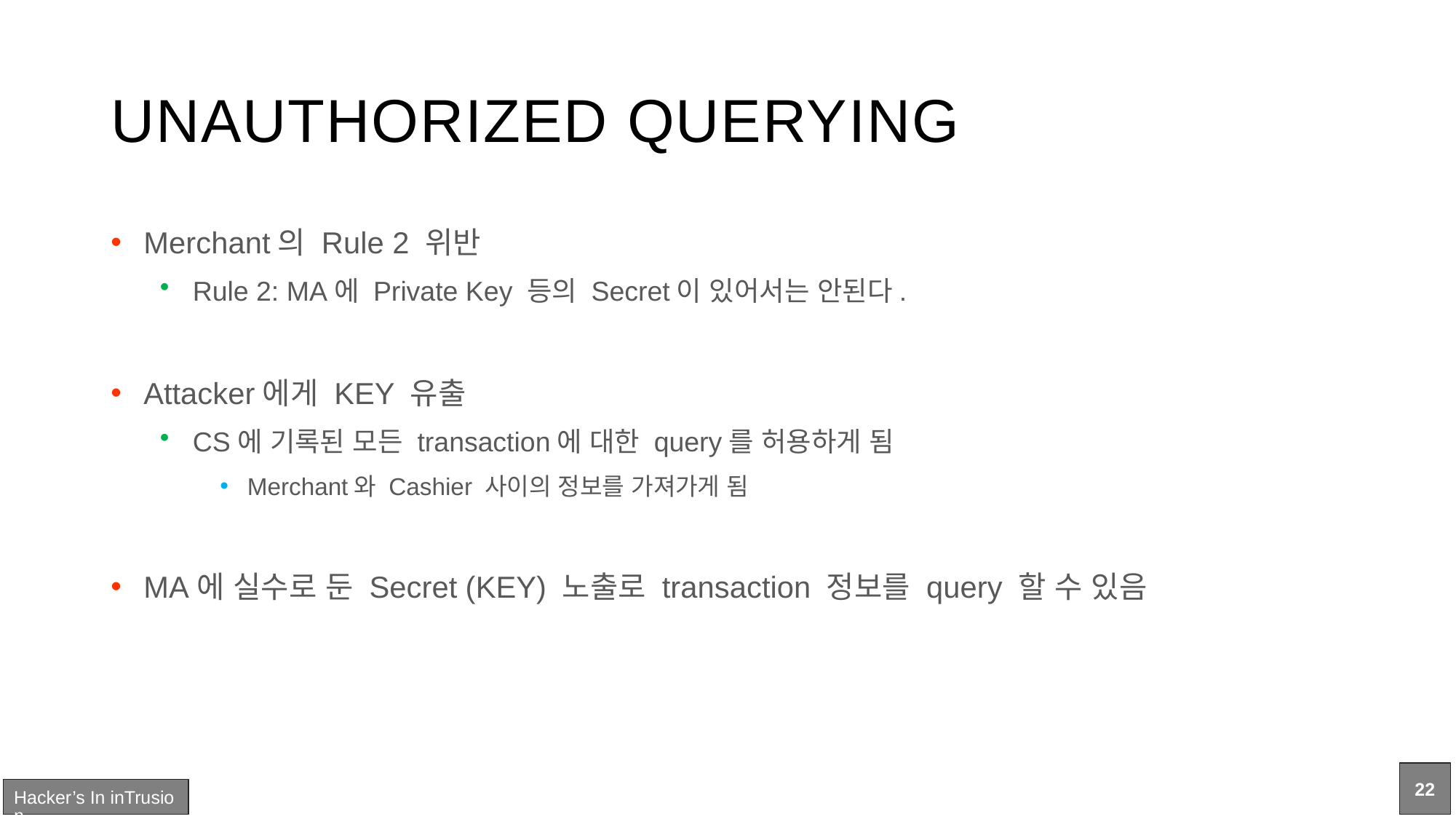

# UNAUTHORIZED QUERYING
Merchant의 Rule 2 위반
Rule 2: MA에 Private Key 등의 Secret이 있어서는 안된다.

Attacker에게 KEY 유출
CS에 기록된 모든 transaction에 대한 query를 허용하게 됨
Merchant와 Cashier 사이의 정보를 가져가게 됨

MA에 실수로 둔 Secret (KEY) 노출로 transaction 정보를 query 할 수 있음

22
Hacker’s In inTrusion